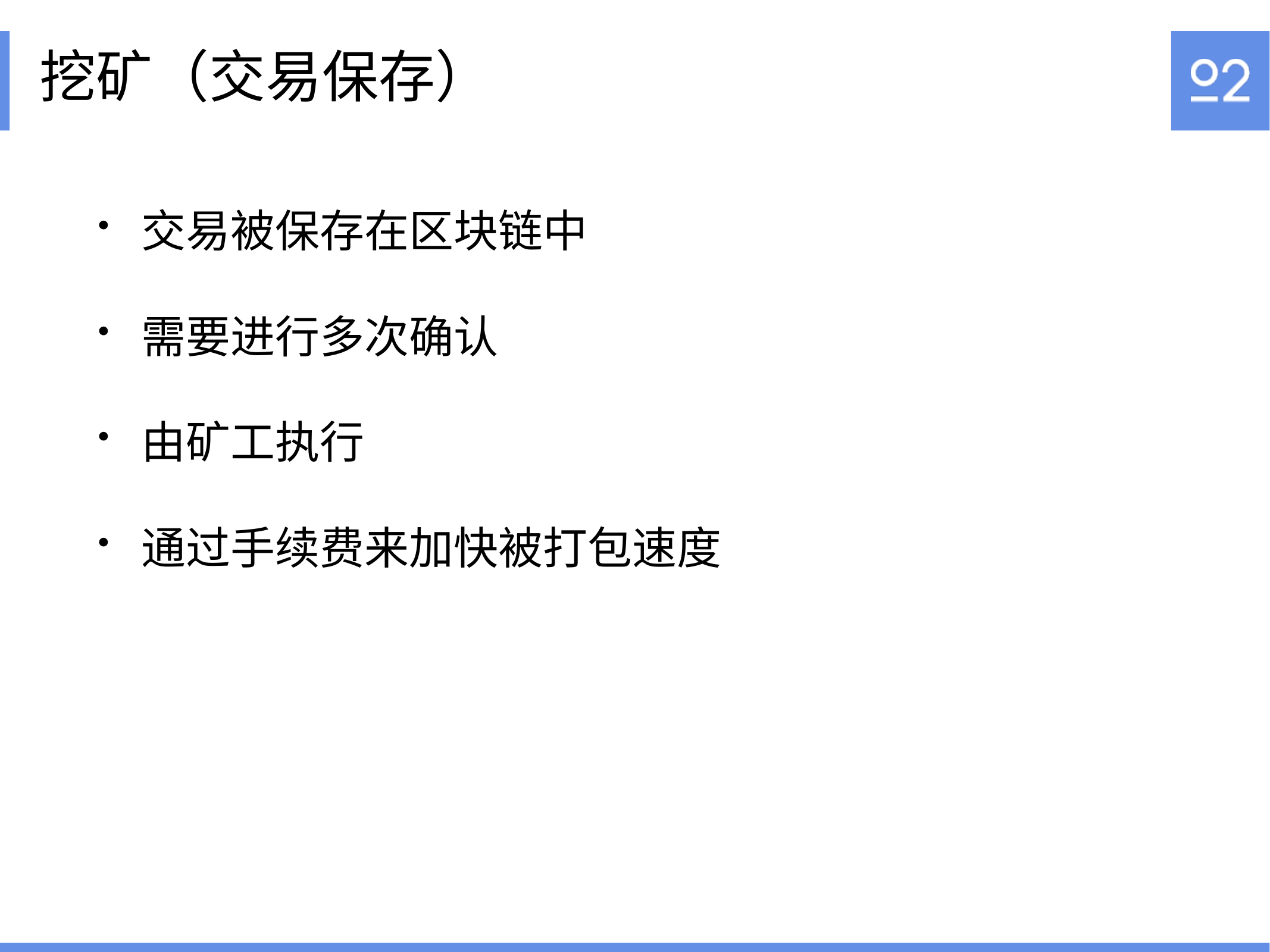

# 挖矿（交易保存）
交易被保存在区块链中
需要进行多次确认
由矿工执行
通过手续费来加快被打包速度